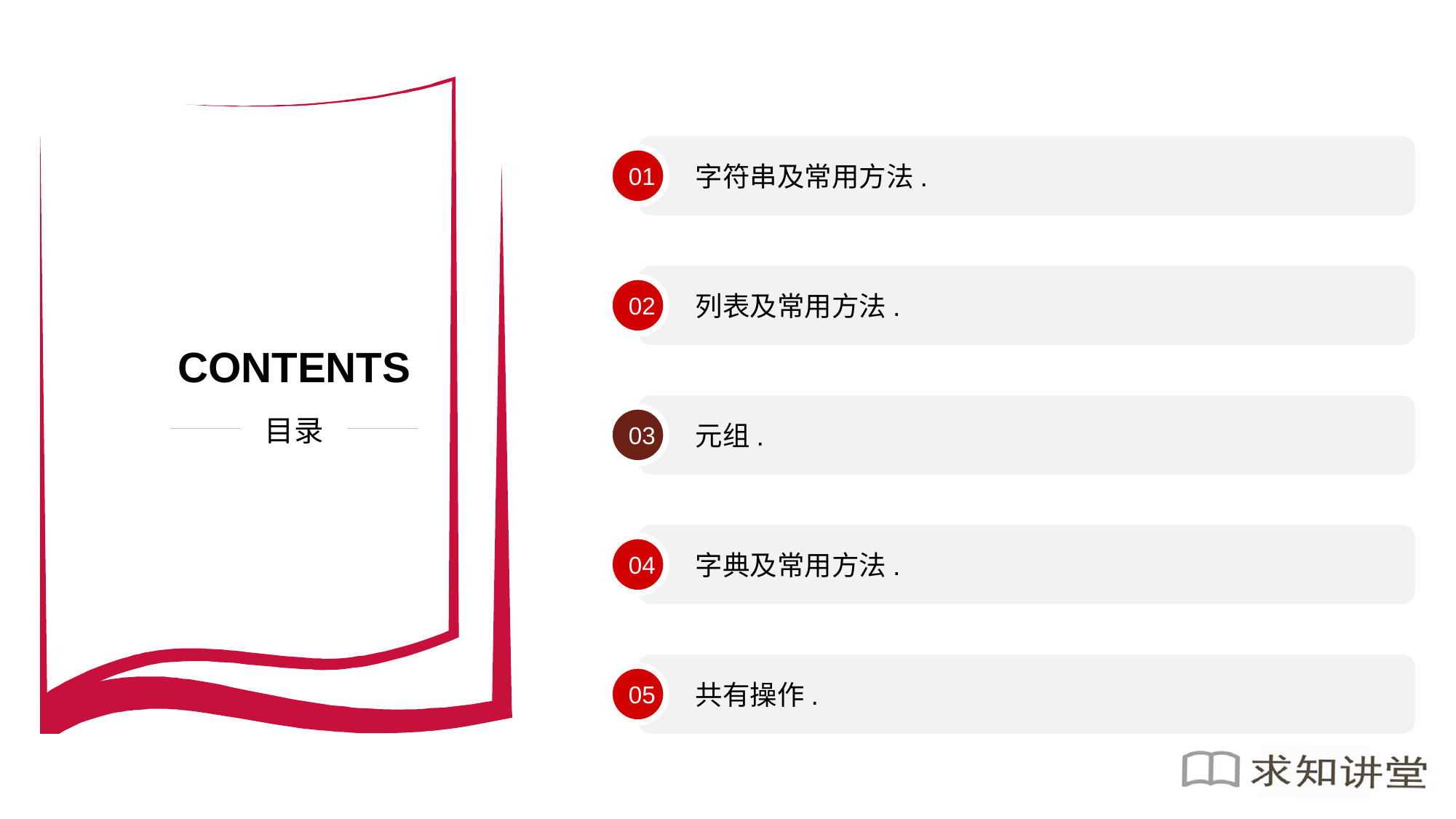

字符串及常用方法.
01
列表及常用方法.
02
CONTENTS
目录
元组.
03
字典及常用方法.
04
共有操作.
05